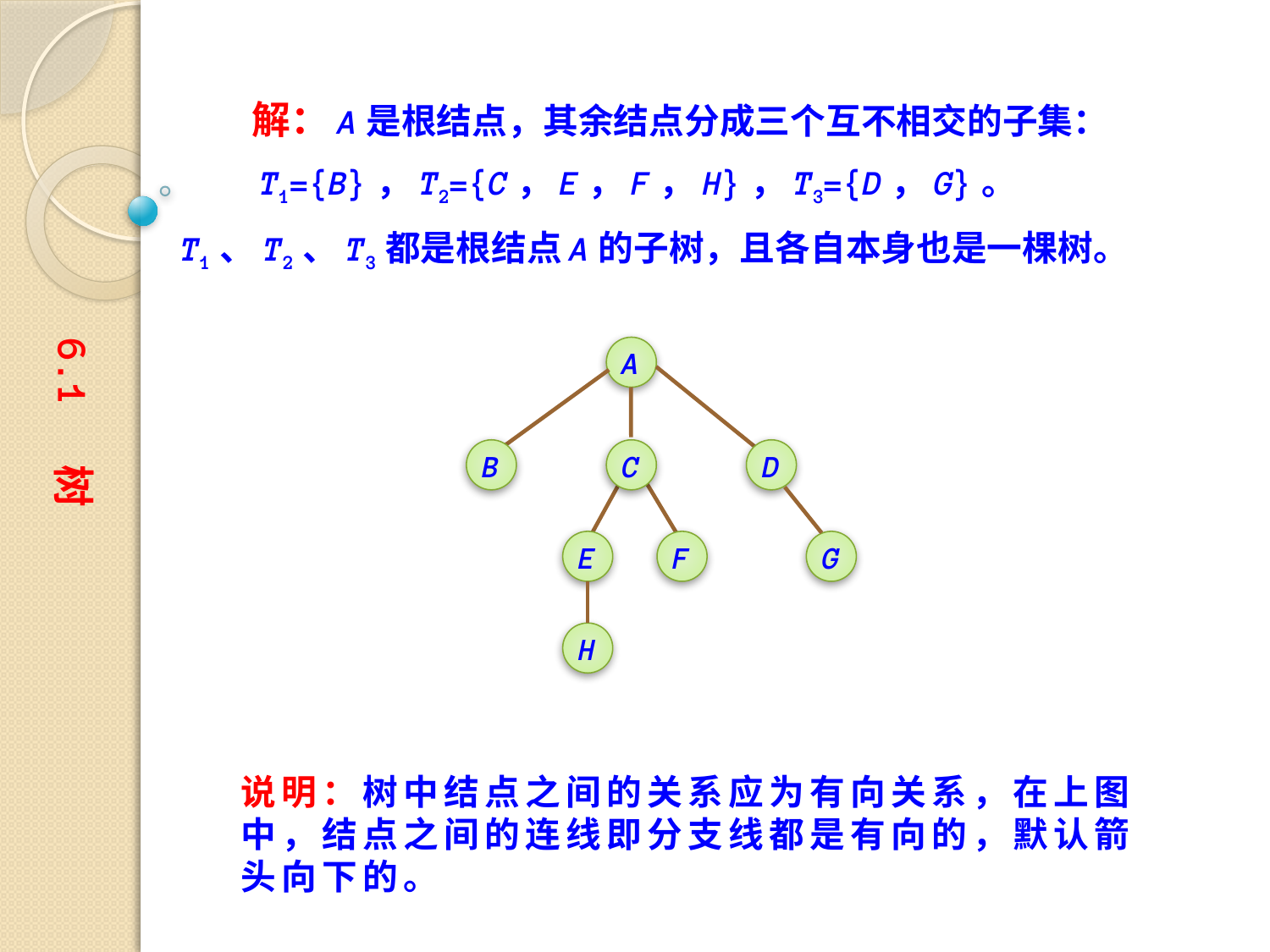

解：A是根结点，其余结点分成三个互不相交的子集：
　　T1={B}，T2={C，E，F，H}，T3={D，G}。
T1、T2、T3都是根结点A的子树，且各自本身也是一棵树。
6.1  树
A

B
C
D

E
F
G
H

说明：树中结点之间的关系应为有向关系，在上图中，结点之间的连线即分支线都是有向的，默认箭头向下的。